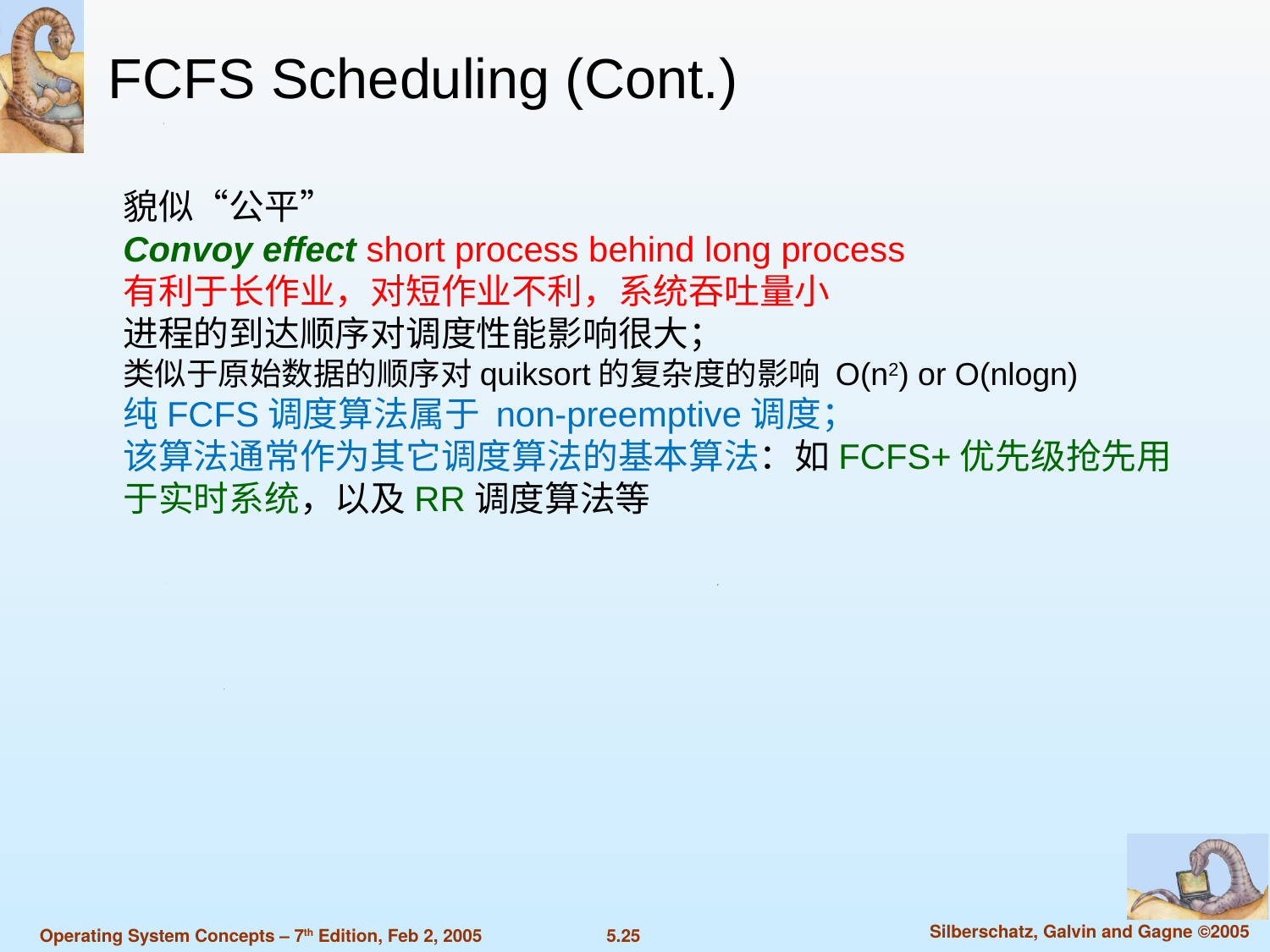

FCFS Scheduling (Cont.)
貌似“公平”
Convoy effect short process behind long process
有利于长作业，对短作业不利，系统吞吐量小
进程的到达顺序对调度性能影响很大；
类似于原始数据的顺序对quiksort的复杂度的影响 O(n2) or O(nlogn)
纯FCFS调度算法属于 non-preemptive调度；
该算法通常作为其它调度算法的基本算法：如FCFS+优先级抢先用于实时系统，以及RR调度算法等